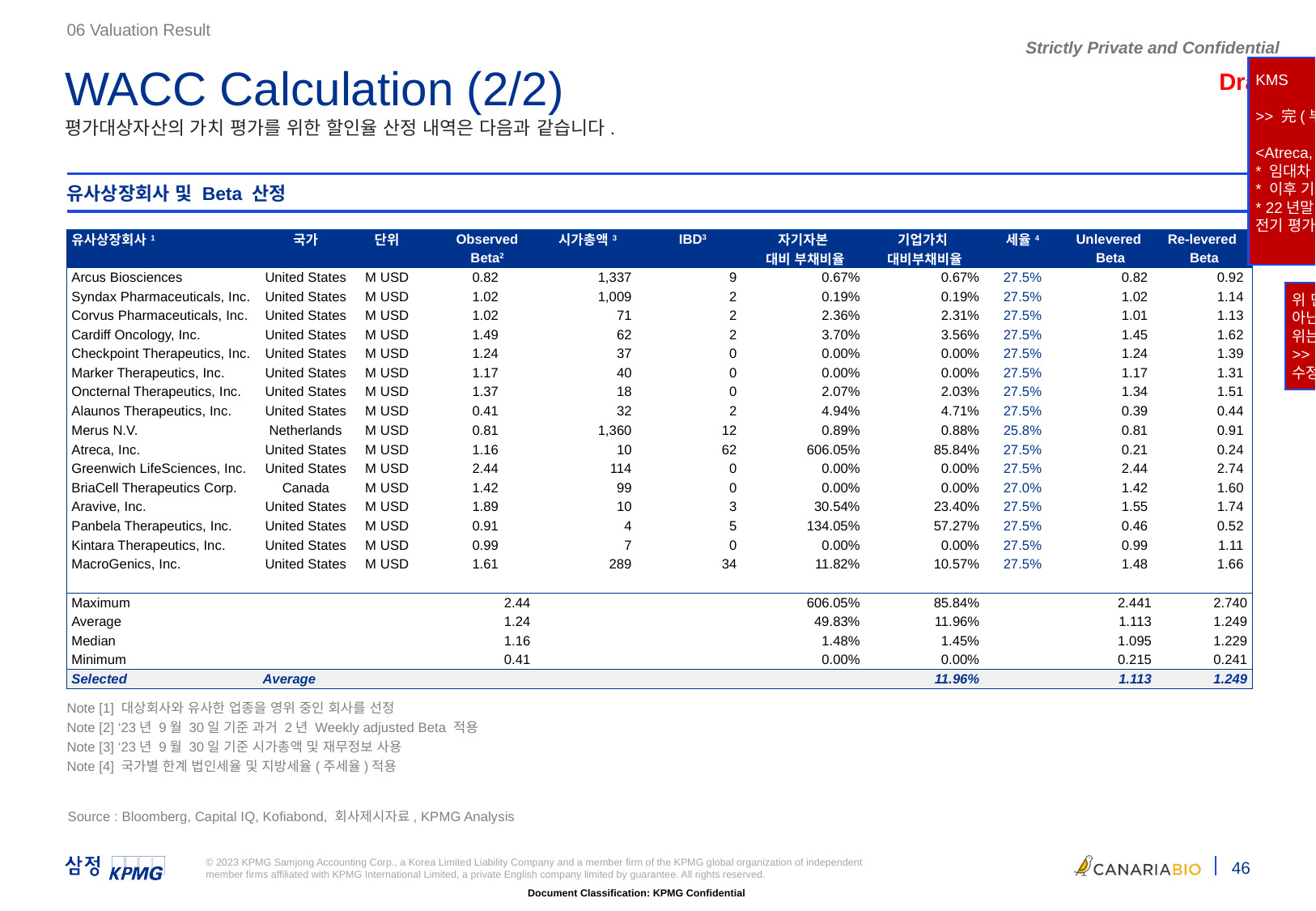

06 Valuation Result

KMS

>> 完(부채비율 Outlier 제외 논의 필요)

<Atreca, Inc.이슈 메모>
* 임대차 계약 금융리스부채 처리되며 ’23 Q2 기준 부채비율 급증
* 이후 기간 줄이는 리스변경으로 손실 인식하며 리스부채 제거 (’23 Q3)
* 22년말 기준 보고서에도 대량의 리스부채 인식 돼 있으나, 공시일 23.03.29로 전기 평가보고서에는 반영되지 않은 것으로 추정.

WACC Calculation (2/2)
평가대상자산의 가치 평가를 위한 할인율 산정 내역은 다음과 같습니다.
유사상장회사 및 Beta 산정
| 유사상장회사1 | 국가 | 단위 |  | Observed | 시가총액3 | IBD3 | 자기자본 | 기업가치 | 세율4 | Unlevered | Re-levered |
| --- | --- | --- | --- | --- | --- | --- | --- | --- | --- | --- | --- |
|  |  |  |  | Beta2 |  |  | 대비 부채비율 | 대비부채비율 |  | Beta | Beta |
| Arcus Biosciences | United States | M USD |  | 0.82 | 1,337 | 9 | 0.67% | 0.67% | 27.5% | 0.82 | 0.92 |
| Syndax Pharmaceuticals, Inc. | United States | M USD |  | 1.02 | 1,009 | 2 | 0.19% | 0.19% | 27.5% | 1.02 | 1.14 |
| Corvus Pharmaceuticals, Inc. | United States | M USD |  | 1.02 | 71 | 2 | 2.36% | 2.31% | 27.5% | 1.01 | 1.13 |
| Cardiff Oncology, Inc. | United States | M USD |  | 1.49 | 62 | 2 | 3.70% | 3.56% | 27.5% | 1.45 | 1.62 |
| Checkpoint Therapeutics, Inc. | United States | M USD |  | 1.24 | 37 | 0 | 0.00% | 0.00% | 27.5% | 1.24 | 1.39 |
| Marker Therapeutics, Inc. | United States | M USD |  | 1.17 | 40 | 0 | 0.00% | 0.00% | 27.5% | 1.17 | 1.31 |
| Oncternal Therapeutics, Inc. | United States | M USD |  | 1.37 | 18 | 0 | 2.07% | 2.03% | 27.5% | 1.34 | 1.51 |
| Alaunos Therapeutics, Inc. | United States | M USD |  | 0.41 | 32 | 2 | 4.94% | 4.71% | 27.5% | 0.39 | 0.44 |
| Merus N.V. | Netherlands | M USD |  | 0.81 | 1,360 | 12 | 0.89% | 0.88% | 25.8% | 0.81 | 0.91 |
| Atreca, Inc. | United States | M USD |  | 1.16 | 10 | 62 | 606.05% | 85.84% | 27.5% | 0.21 | 0.24 |
| Greenwich LifeSciences, Inc. | United States | M USD |  | 2.44 | 114 | 0 | 0.00% | 0.00% | 27.5% | 2.44 | 2.74 |
| BriaCell Therapeutics Corp. | Canada | M USD |  | 1.42 | 99 | 0 | 0.00% | 0.00% | 27.0% | 1.42 | 1.60 |
| Aravive, Inc. | United States | M USD |  | 1.89 | 10 | 3 | 30.54% | 23.40% | 27.5% | 1.55 | 1.74 |
| Panbela Therapeutics, Inc. | United States | M USD |  | 0.91 | 4 | 5 | 134.05% | 57.27% | 27.5% | 0.46 | 0.52 |
| Kintara Therapeutics, Inc. | United States | M USD |  | 0.99 | 7 | 0 | 0.00% | 0.00% | 27.5% | 0.99 | 1.11 |
| MacroGenics, Inc. | United States | M USD |  | 1.61 | 289 | 34 | 11.82% | 10.57% | 27.5% | 1.48 | 1.66 |
|  |  |  |  |  |  |  |  |  |  |  |  |
| Maximum |  |  |  | 2.44 |  |  | 606.05% | 85.84% |  | 2.441 | 2.740 |
| Average |  |  |  | 1.24 |  |  | 49.83% | 11.96% |  | 1.113 | 1.249 |
| Median |  |  |  | 1.16 |  |  | 1.48% | 1.45% |  | 1.095 | 1.229 |
| Minimum |  |  |  | 0.41 |  |  | 0.00% | 0.00% |  | 0.215 | 0.241 |
| Selected | Average |  |  |  |  |  |  | 11.96% |  | 1.113 | 1.249 |
위 단위 백만원이 아니라 M USD 아닌지 여쭙습니다. (왼쪽은 달러, 위는 원)
>> M USD가 맞습니다. 수정하였습니다.
Note [1] 대상회사와 유사한 업종을 영위 중인 회사를 선정
Note [2] ‘23년 9월 30일 기준 과거 2년 Weekly adjusted Beta 적용
Note [3] ‘23년 9월 30일 기준 시가총액 및 재무정보 사용
Note [4] 국가별 한계 법인세율 및 지방세율(주세율)적용
Source : Bloomberg, Capital IQ, Kofiabond, 회사제시자료, KPMG Analysis